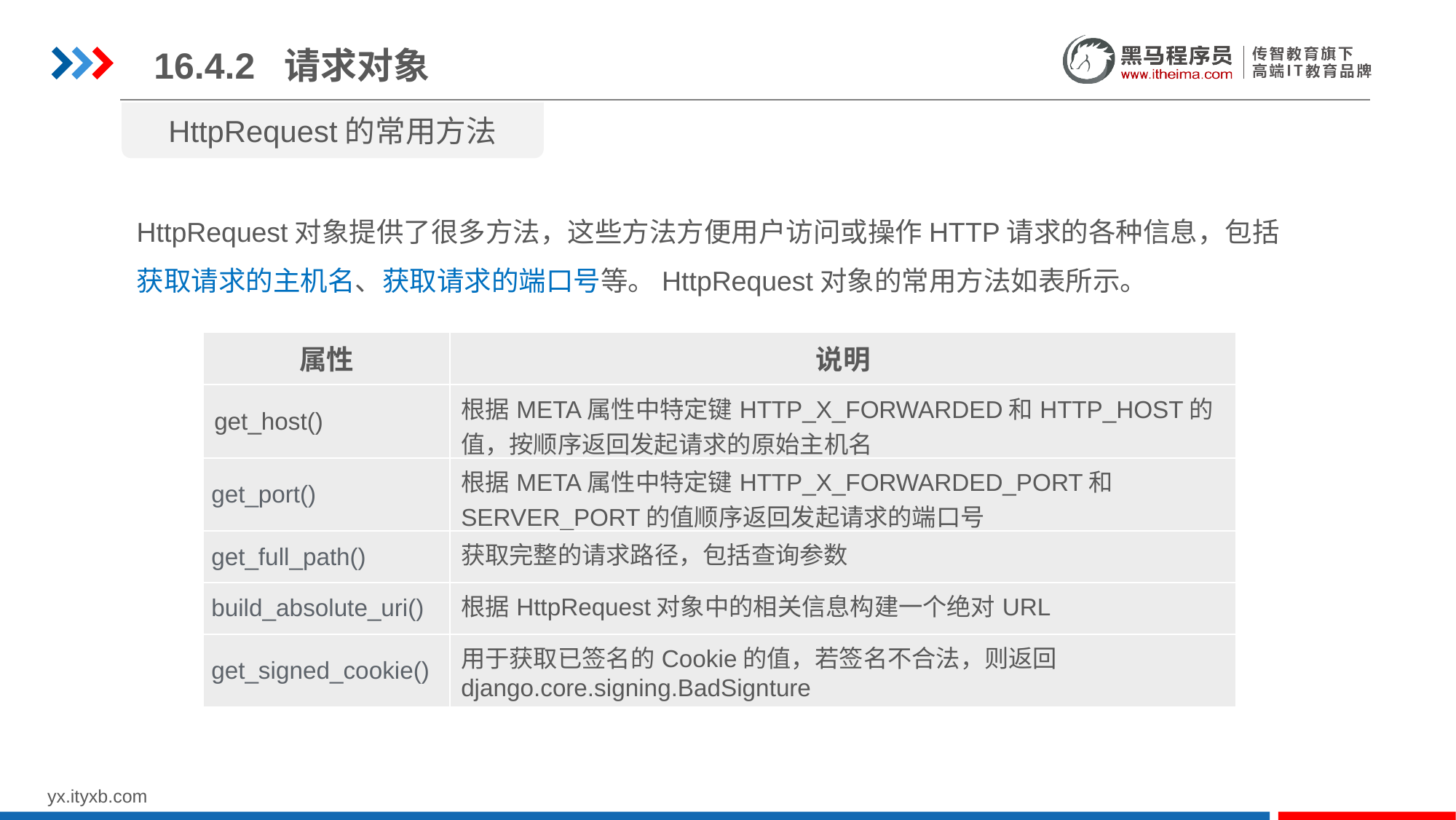

16.4.2  请求对象

HttpRequest的常用方法
HttpRequest对象提供了很多方法，这些方法方便用户访问或操作HTTP请求的各种信息，包括获取请求的主机名、获取请求的端口号等。HttpRequest对象的常用方法如表所示。
| 属性 | 说明 |
| --- | --- |
| get\_host() | 根据META属性中特定键HTTP\_X\_FORWARDED和HTTP\_HOST的值，按顺序返回发起请求的原始主机名 |
| get\_port() | 根据META属性中特定键HTTP\_X\_FORWARDED\_PORT和SERVER\_PORT的值顺序返回发起请求的端口号 |
| get\_full\_path() | 获取完整的请求路径，包括查询参数 |
| build\_absolute\_uri() | 根据HttpRequest对象中的相关信息构建一个绝对URL |
| get\_signed\_cookie() | 用于获取已签名的Cookie的值，若签名不合法，则返回django.core.signing.BadSignture |